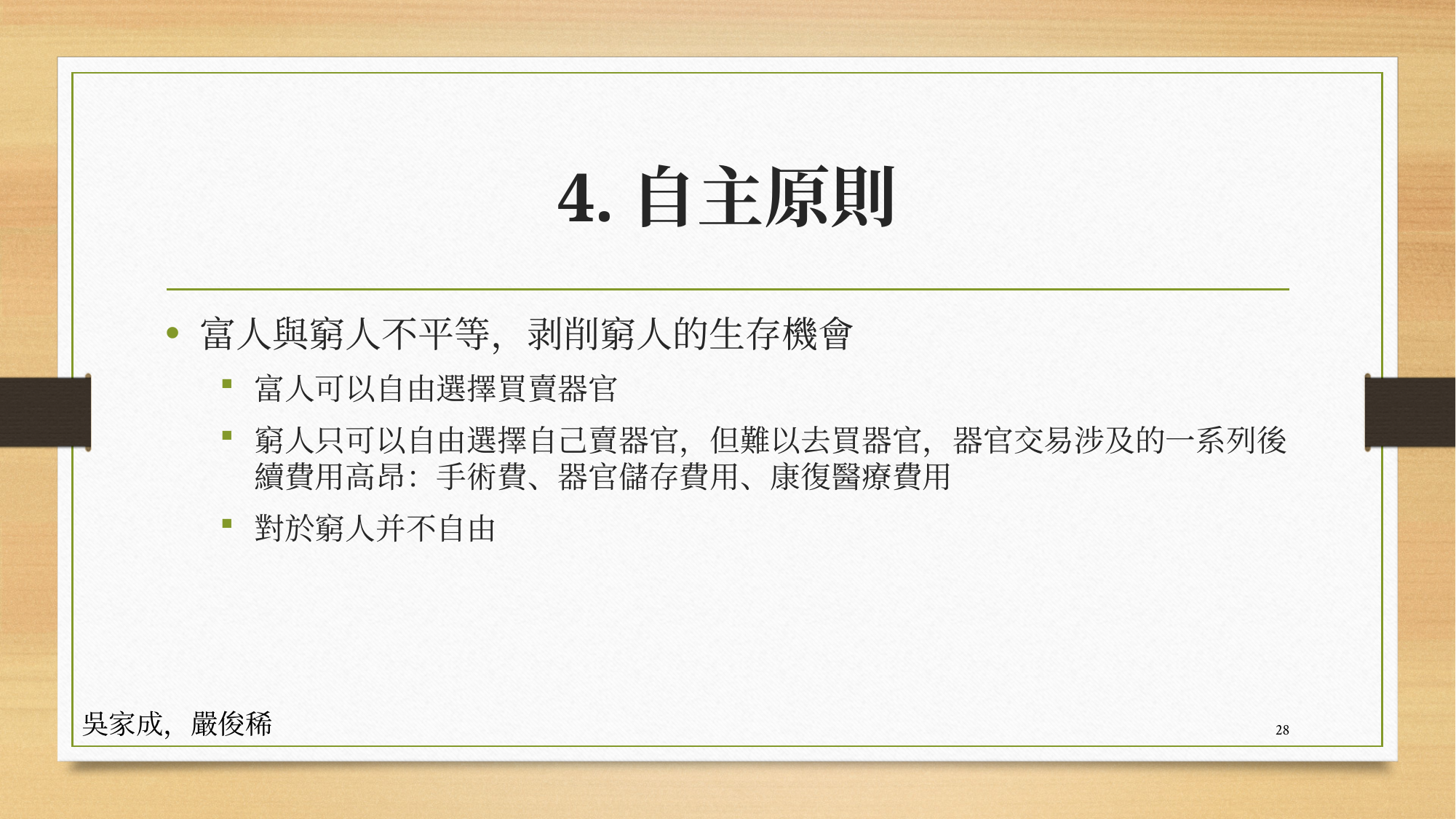

# 4.自主原則
富人與窮人不平等，剥削窮人的生存機會
富人可以自由選擇買賣器官
窮人只可以自由選擇自己賣器官，但難以去買器官，器官交易涉及的一系列後續費用高昂：手術費、器官儲存費用、康復醫療費用
對於窮人并不自由
吳家成，嚴俊稀
28